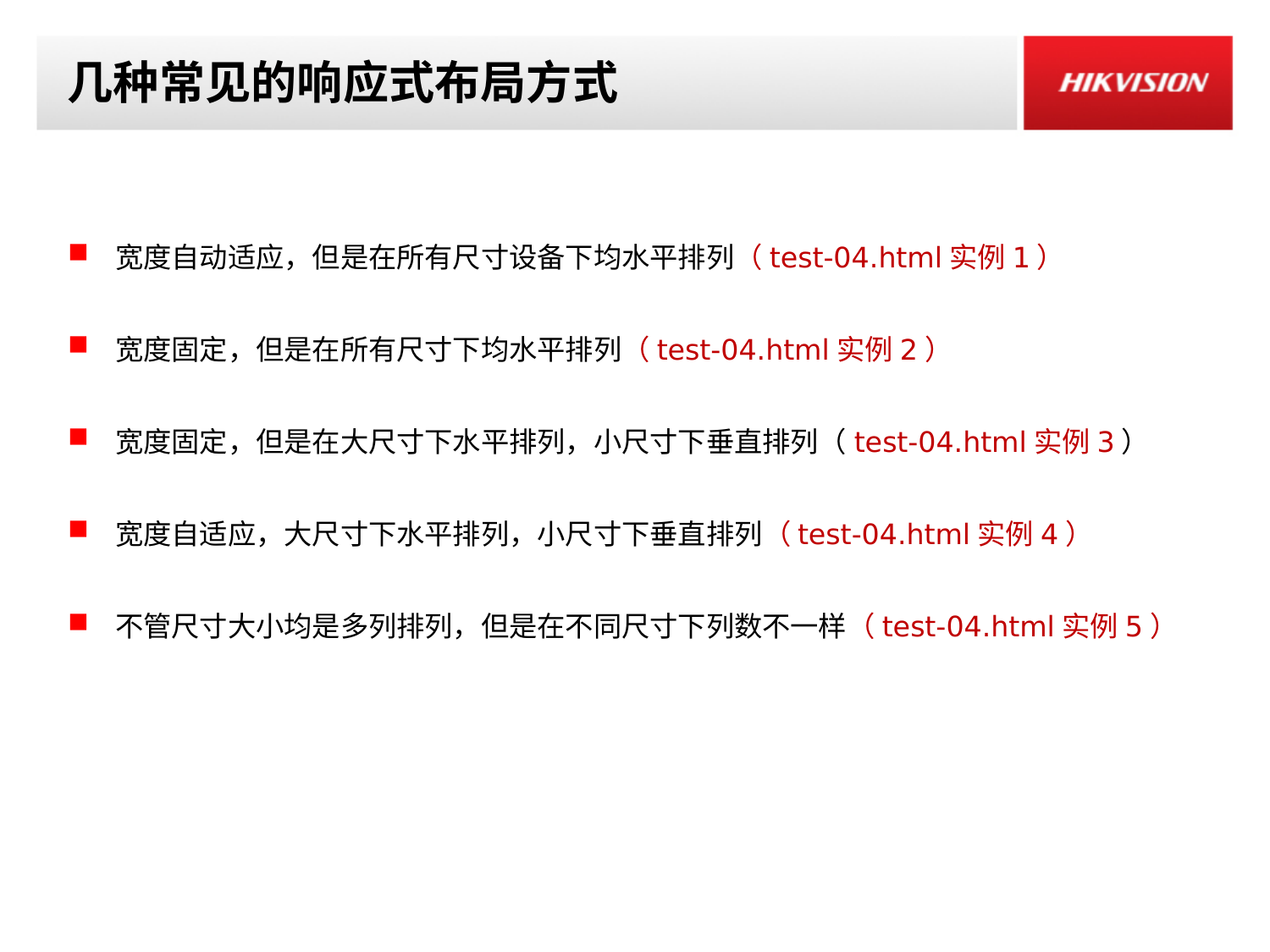

# 几种常见的响应式布局方式
宽度自动适应，但是在所有尺寸设备下均水平排列（test-04.html实例1）

宽度固定，但是在所有尺寸下均水平排列（test-04.html实例2）

宽度固定，但是在大尺寸下水平排列，小尺寸下垂直排列（test-04.html实例3）

宽度自适应，大尺寸下水平排列，小尺寸下垂直排列（test-04.html实例4）

不管尺寸大小均是多列排列，但是在不同尺寸下列数不一样（test-04.html实例5）